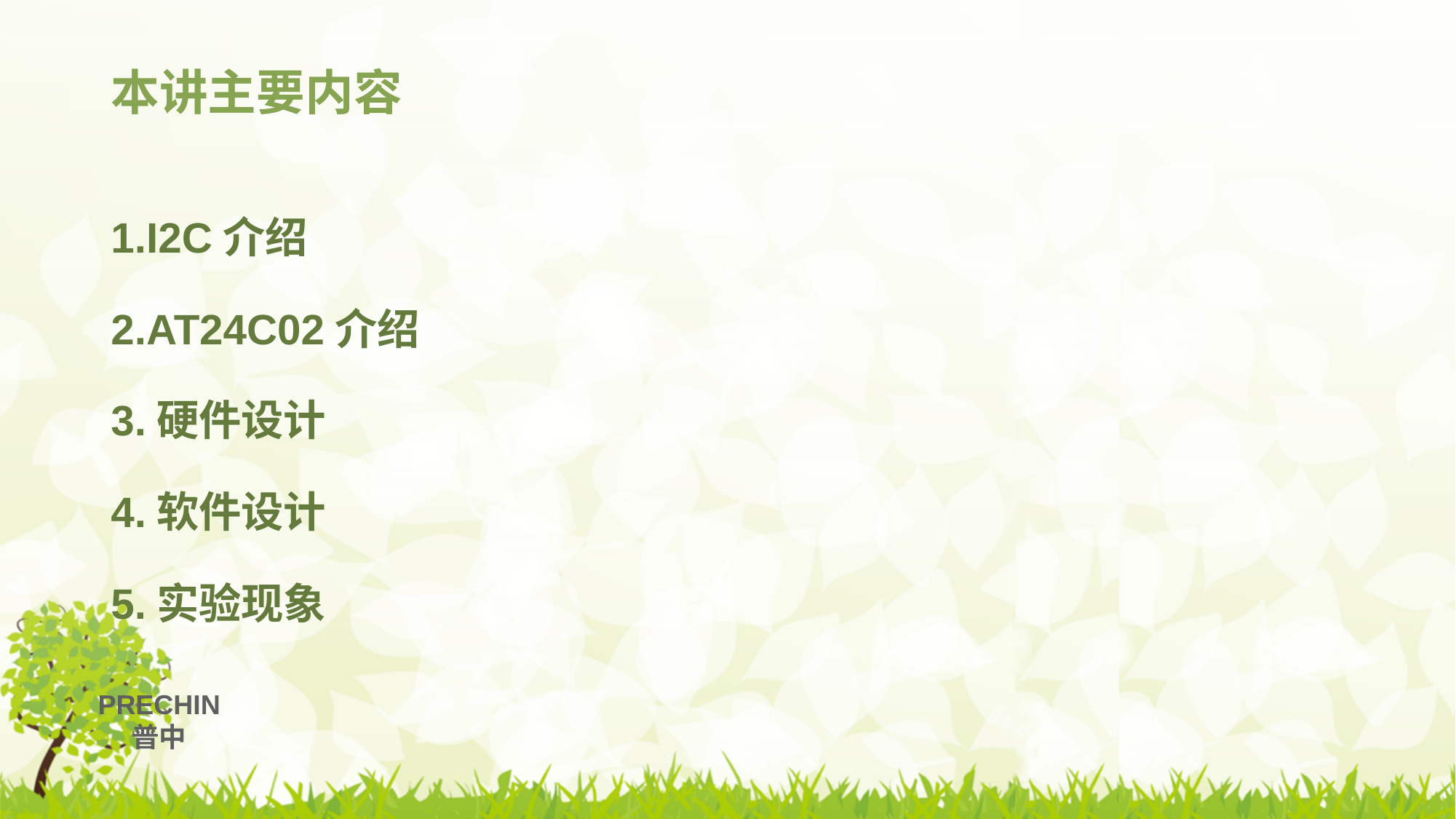

# 本讲主要内容
1.I2C介绍
2.AT24C02介绍
3.硬件设计
4.软件设计
5.实验现象